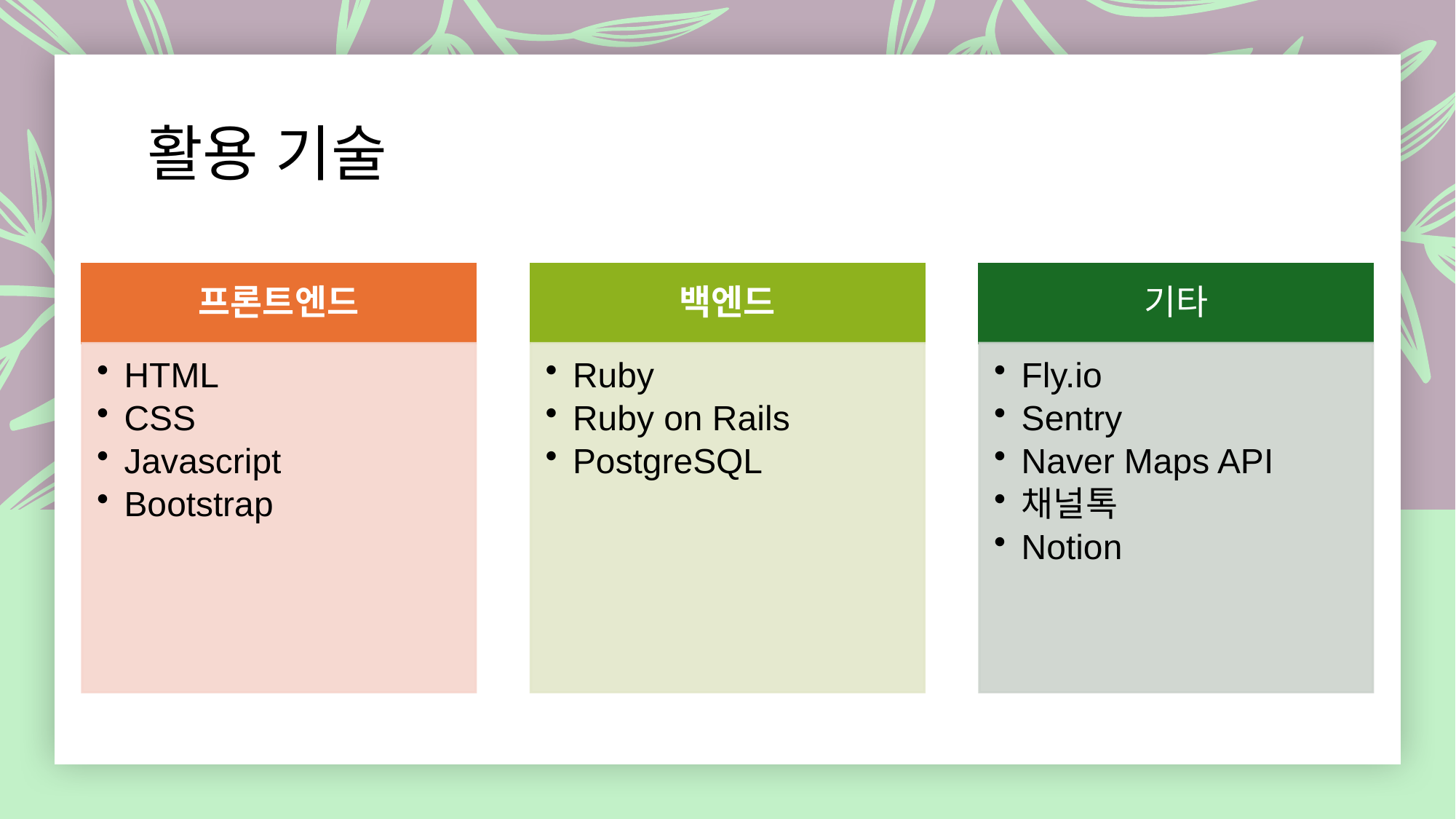

# 활용 기술
프론트엔드
HTML
CSS
Javascript
Bootstrap
백엔드
Ruby
Ruby on Rails
PostgreSQL
기타
Fly.io
Sentry
Naver Maps API
채널톡
Notion